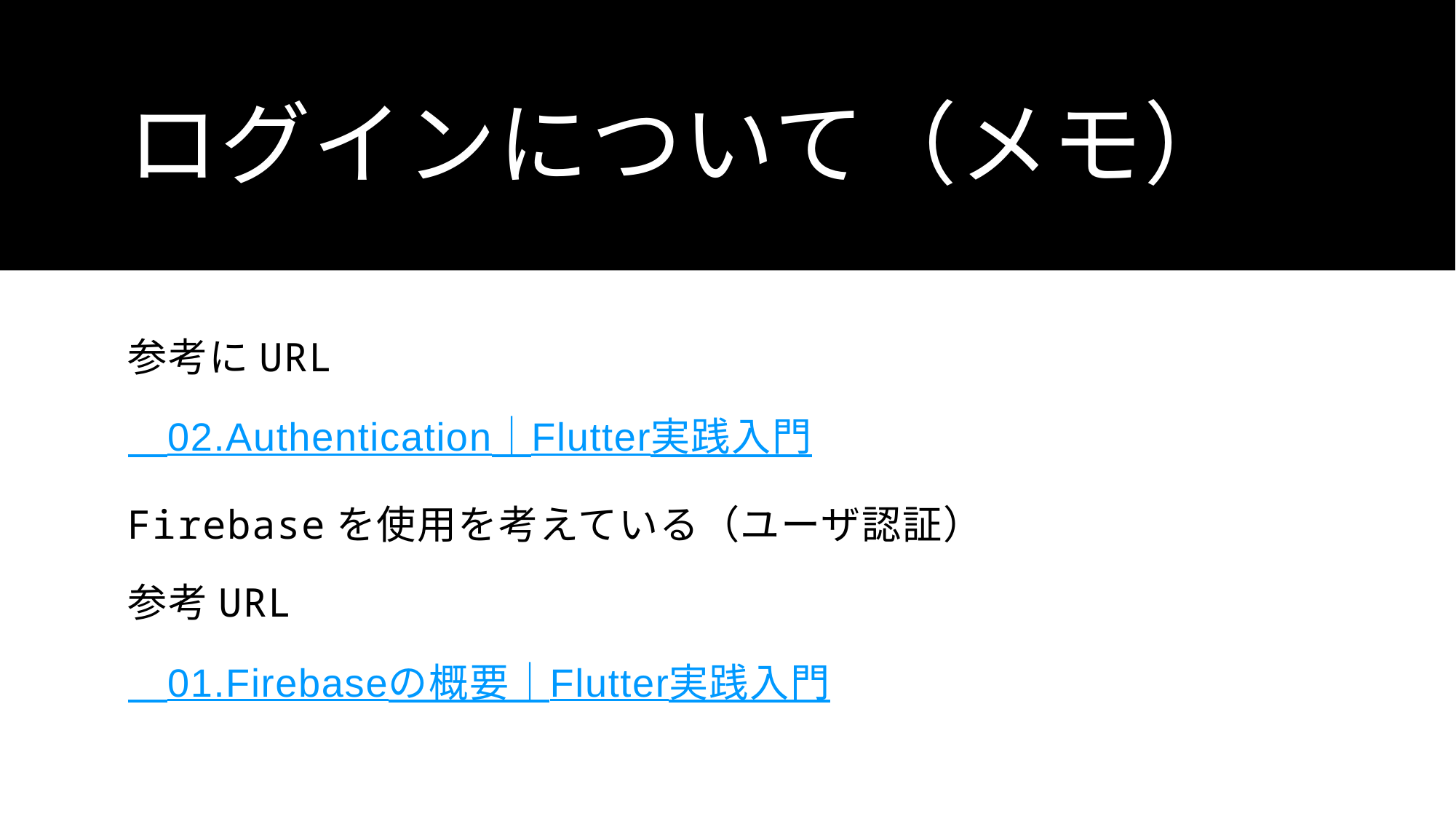

# ログインについて（メモ）
参考にURL
　02.Authentication｜Flutter実践入門
Firebaseを使用を考えている（ユーザ認証）
参考URL
　01.Firebaseの概要｜Flutter実践入門